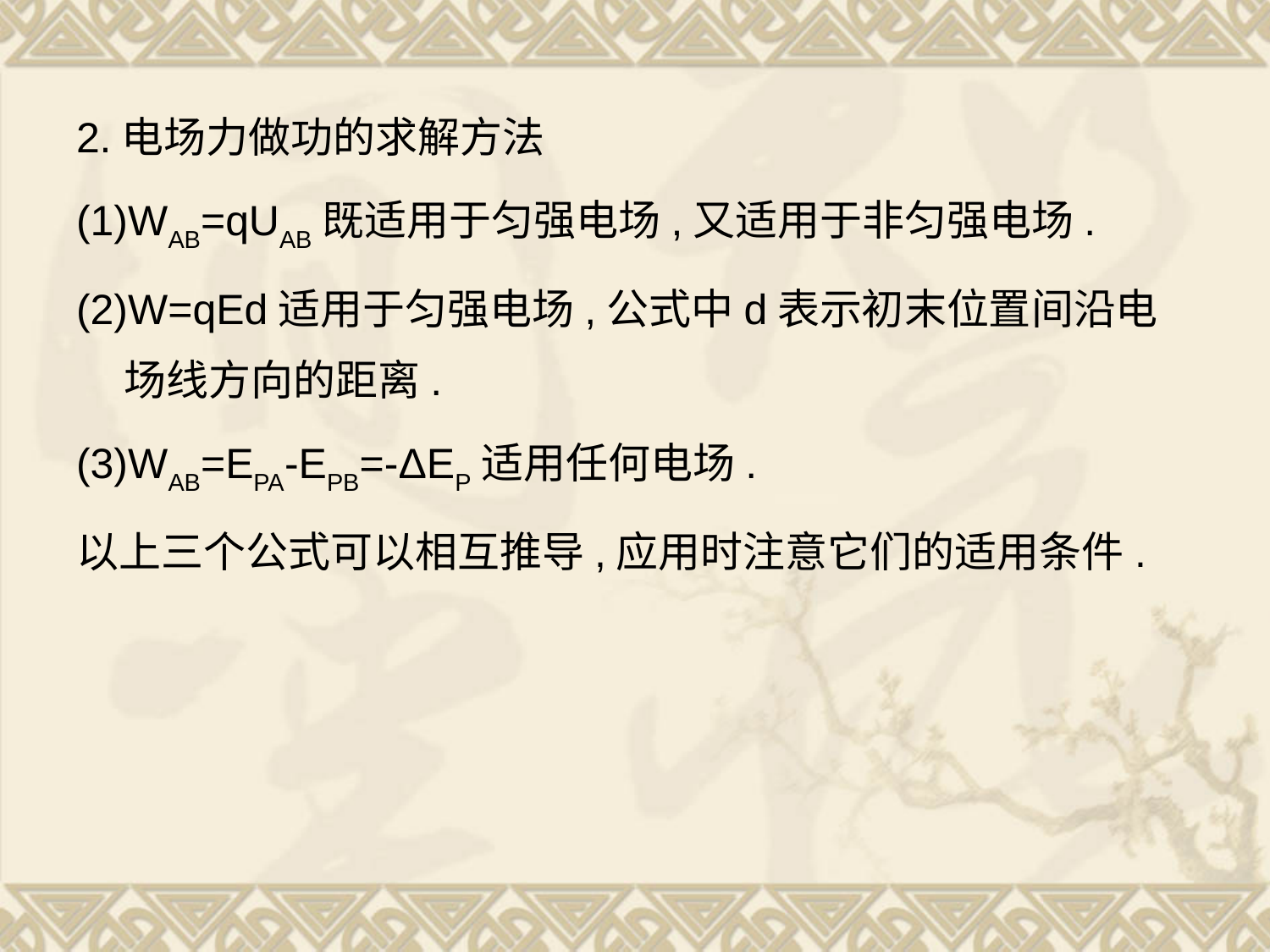

2.电场力做功的求解方法
(1)WAB=qUAB既适用于匀强电场,又适用于非匀强电场.
(2)W=qEd适用于匀强电场,公式中d表示初末位置间沿电场线方向的距离.
(3)WAB=EPA-EPB=-ΔEP适用任何电场.
以上三个公式可以相互推导,应用时注意它们的适用条件.